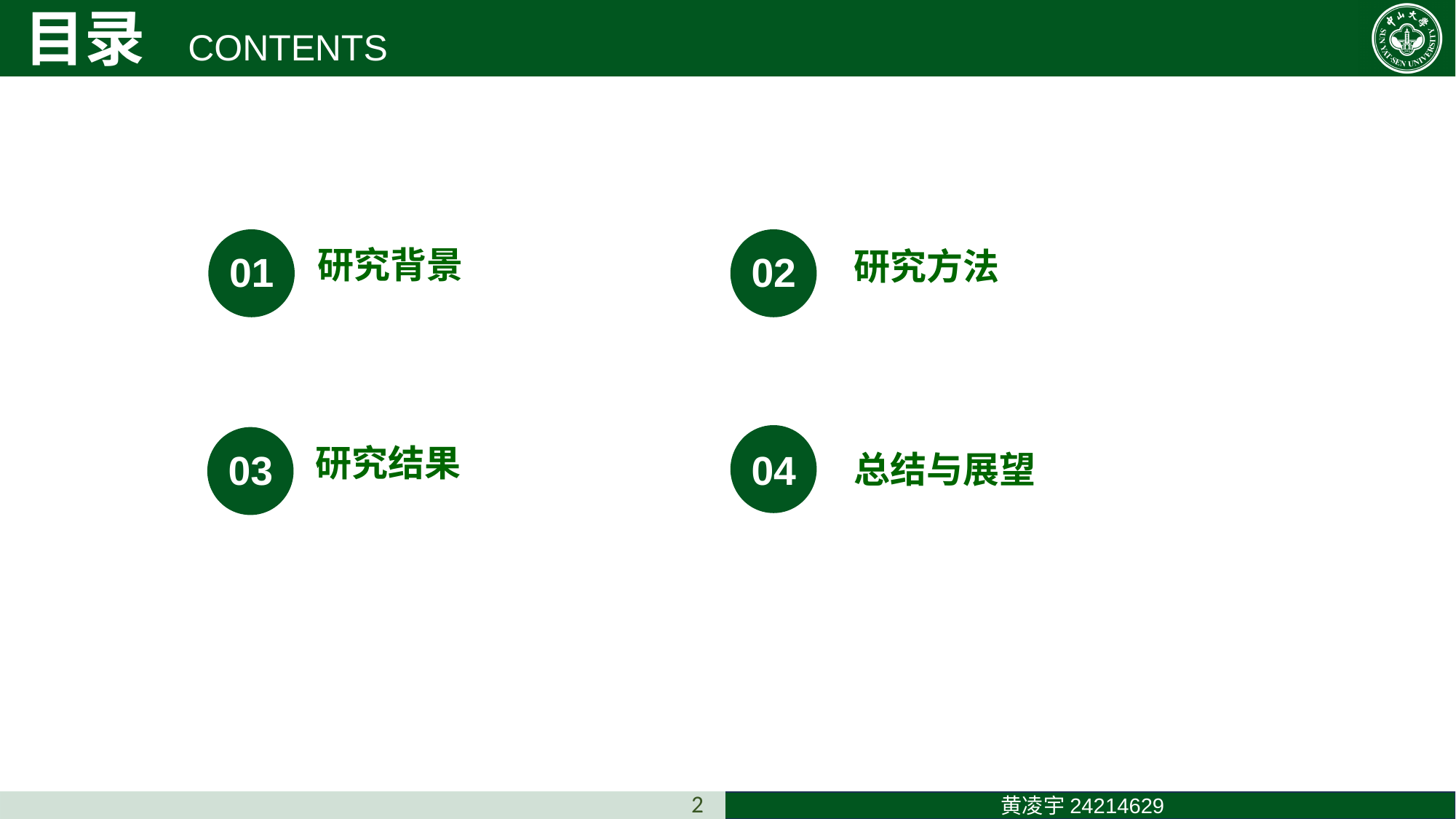

目录  CONTENTS

01
研究背景

02
研究方法

03
研究结果

04
总结与展望